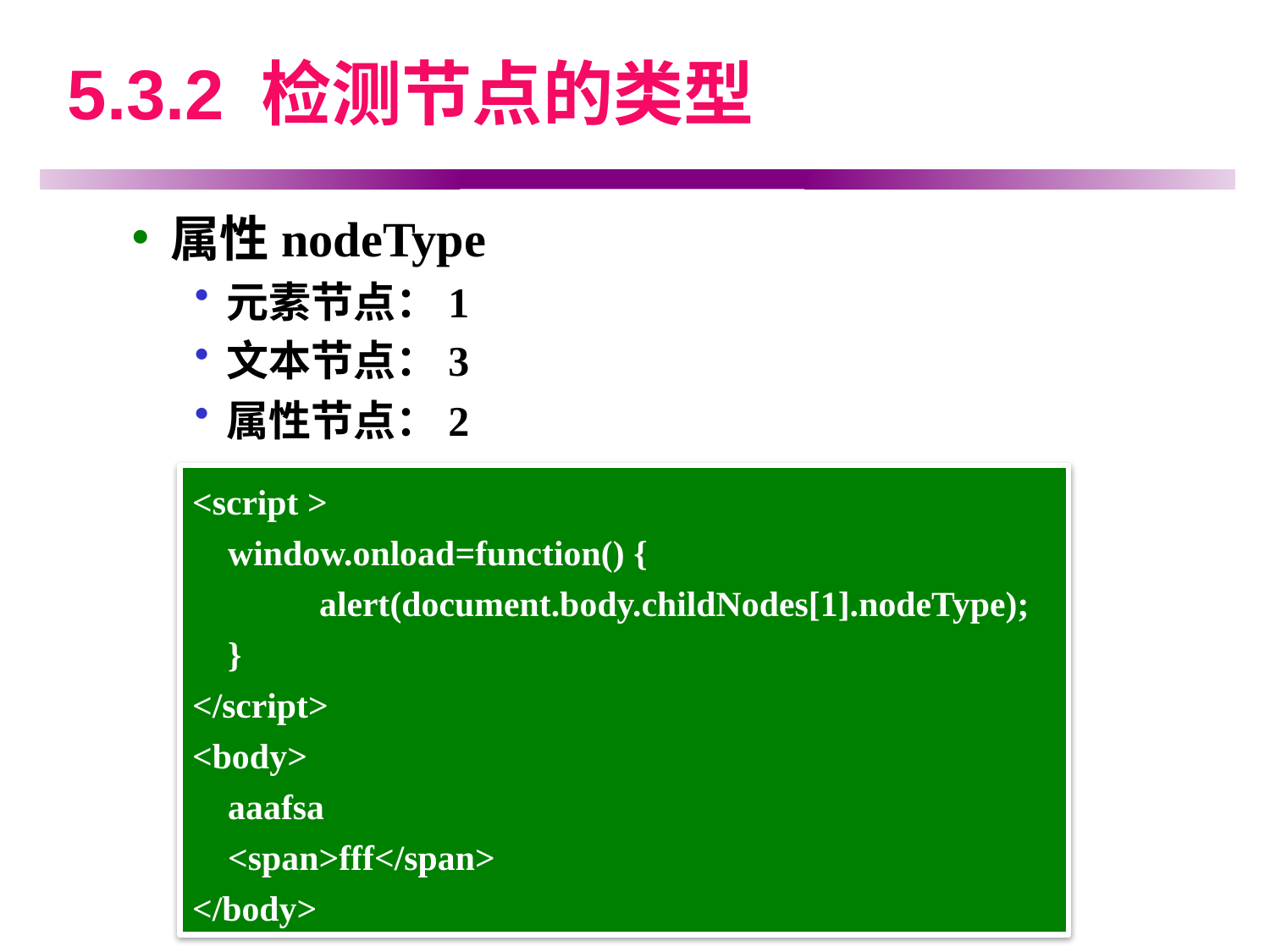

# 5.3.2 检测节点的类型
属性nodeType
元素节点：1
文本节点：3
属性节点：2
<script >
    window.onload=function() {
	alert(document.body.childNodes[1].nodeType);
    }
</script>
<body>
    aaafsa
    <span>fff</span>
</body>